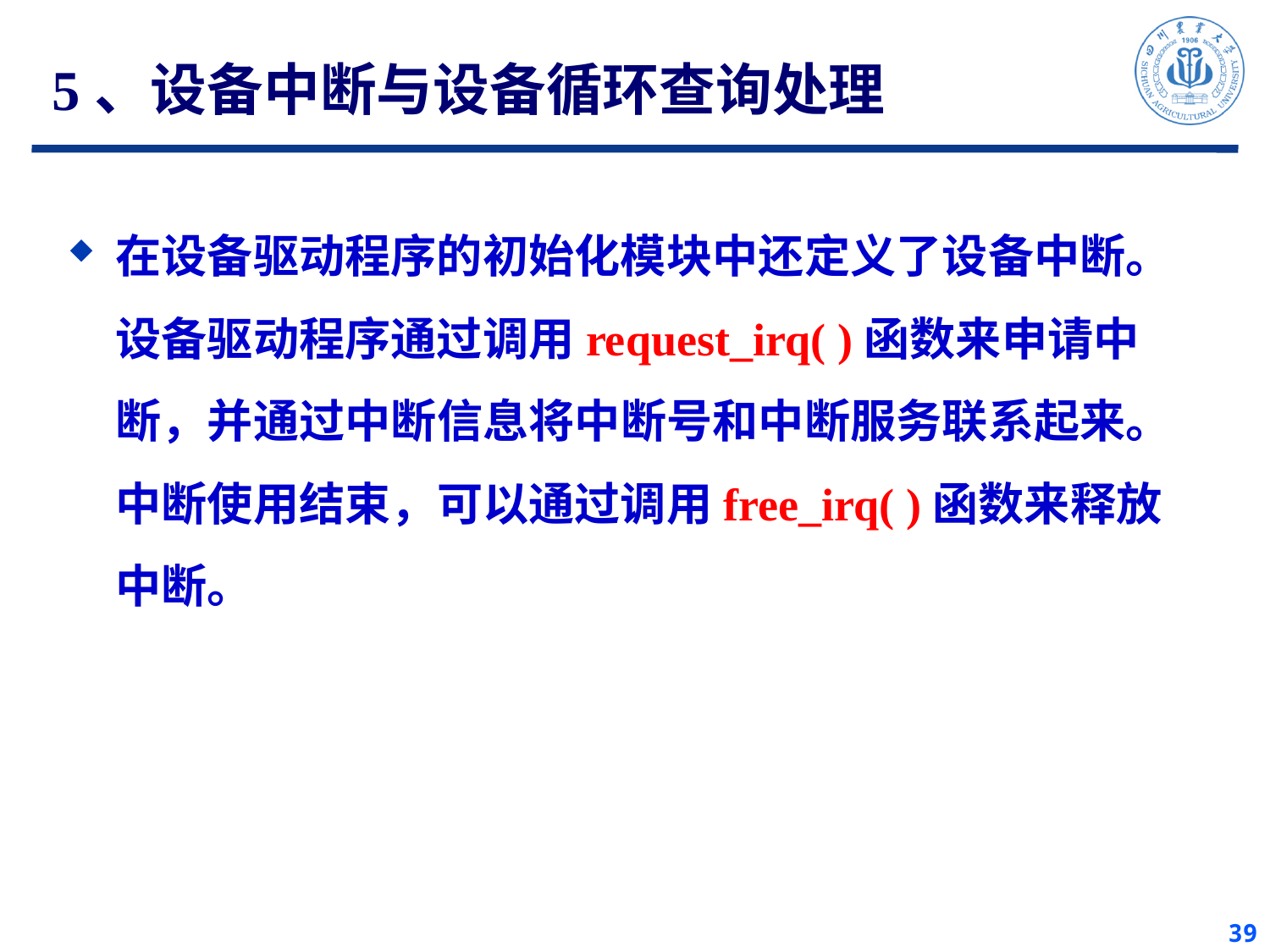

# 5、设备中断与设备循环查询处理
在设备驱动程序的初始化模块中还定义了设备中断。设备驱动程序通过调用request_irq( )函数来申请中断，并通过中断信息将中断号和中断服务联系起来。中断使用结束，可以通过调用free_irq( )函数来释放中断。